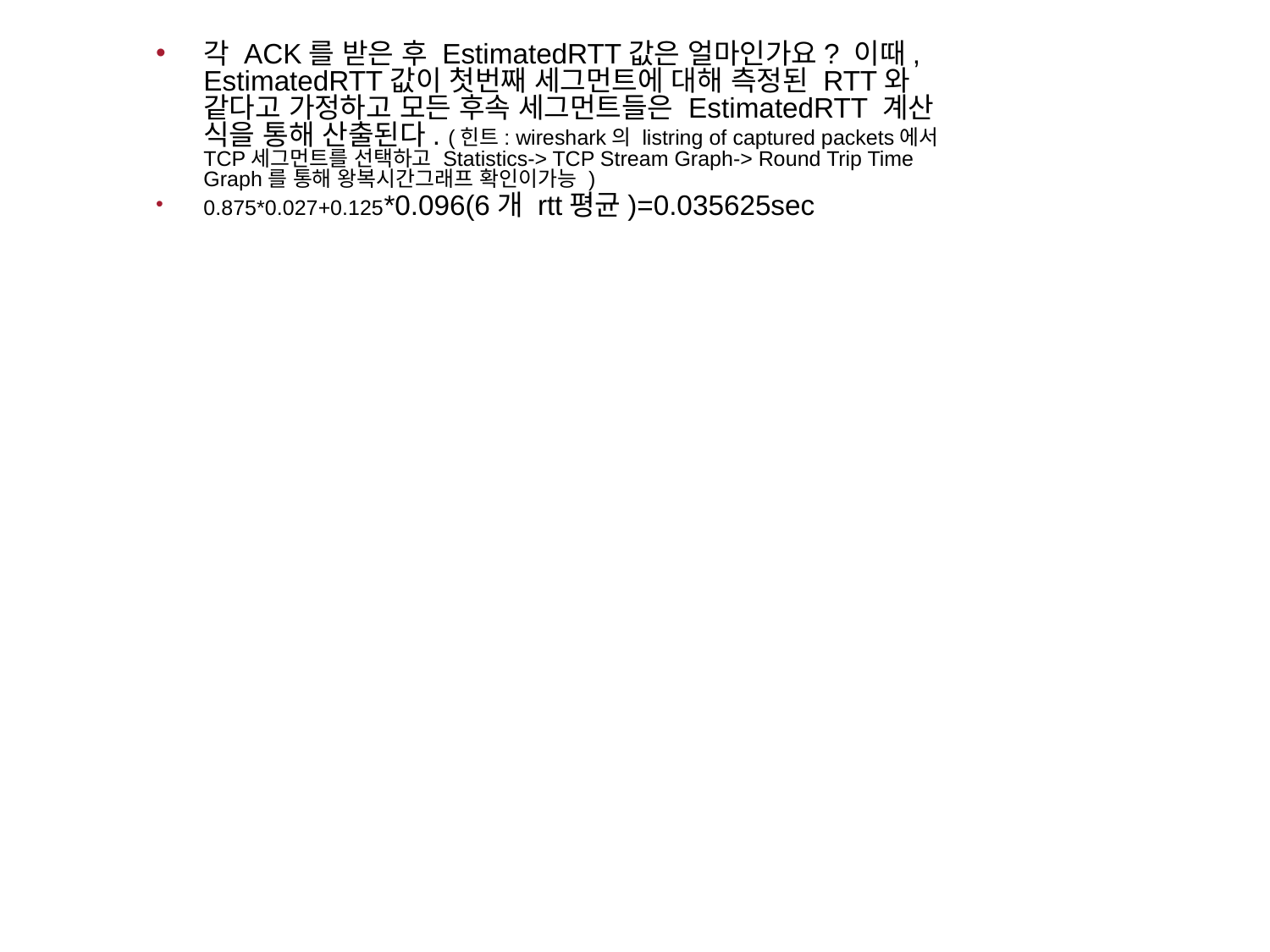

각 ACK를 받은 후 EstimatedRTT값은 얼마인가요? 이때, EstimatedRTT값이 첫번째 세그먼트에 대해 측정된 RTT와 같다고 가정하고 모든 후속 세그먼트들은 EstimatedRTT 계산 식을 통해 산출된다. (힌트: wireshark의 listring of captured packets에서 TCP세그먼트를 선택하고 Statistics-> TCP Stream Graph-> Round Trip Time Graph를 통해 왕복시간그래프 확인이가능 )
0.875*0.027+0.125*0.096(6개 rtt평균)=0.035625sec